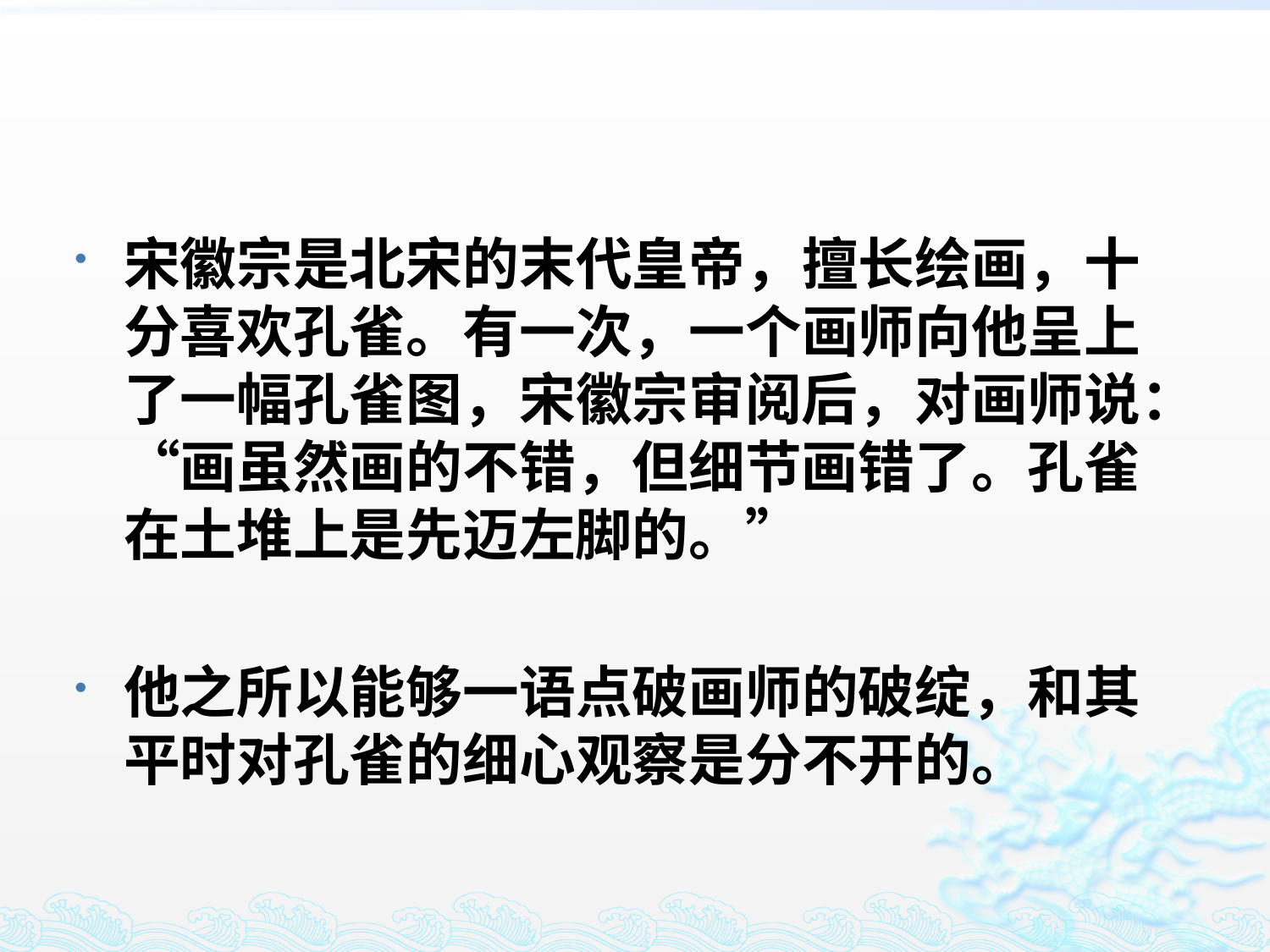

宋徽宗是北宋的末代皇帝，擅长绘画，十分喜欢孔雀。有一次，一个画师向他呈上了一幅孔雀图，宋徽宗审阅后，对画师说：“画虽然画的不错，但细节画错了。孔雀在土堆上是先迈左脚的。”

他之所以能够一语点破画师的破绽，和其平时对孔雀的细心观察是分不开的。